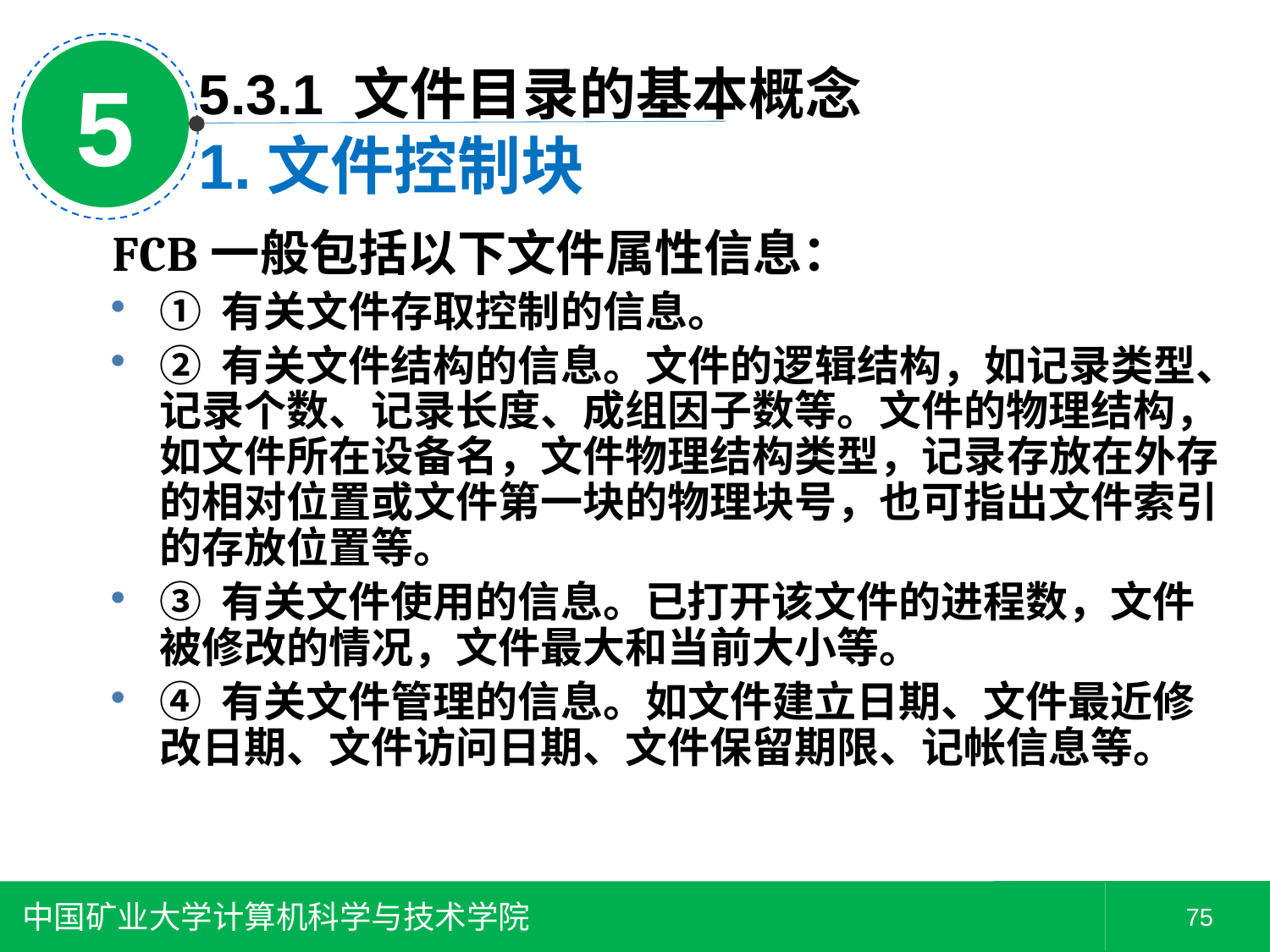

5
5.3.1 文件目录的基本概念
1.文件控制块

FCB一般包括以下文件属性信息：
① 有关文件存取控制的信息。
② 有关文件结构的信息。文件的逻辑结构，如记录类型、记录个数、记录长度、成组因子数等。文件的物理结构，如文件所在设备名，文件物理结构类型，记录存放在外存的相对位置或文件第一块的物理块号，也可指出文件索引的存放位置等。
③ 有关文件使用的信息。已打开该文件的进程数，文件被修改的情况，文件最大和当前大小等。
④ 有关文件管理的信息。如文件建立日期、文件最近修改日期、文件访问日期、文件保留期限、记帐信息等。